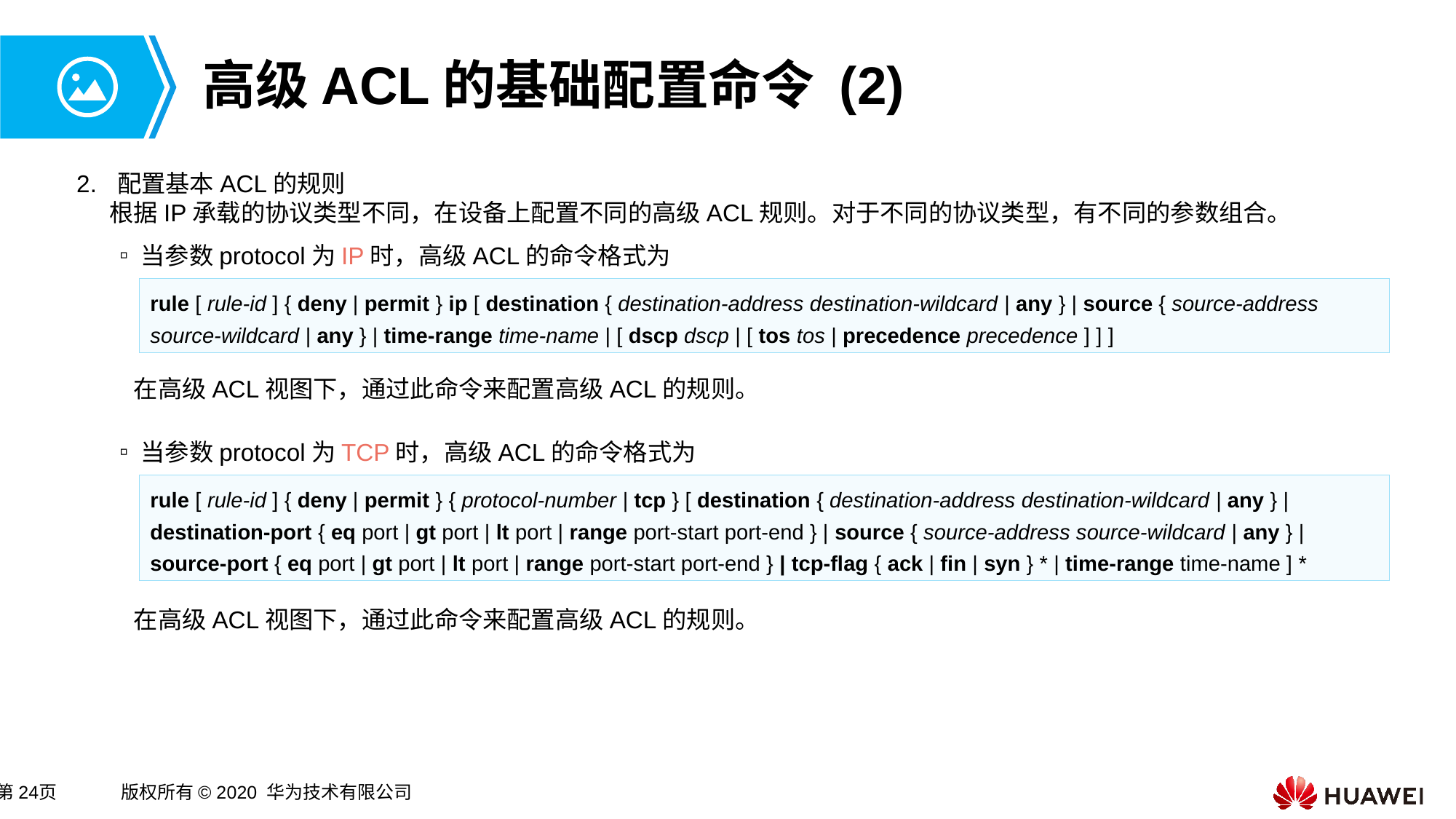

# 高级ACL的基础配置命令 (2)
配置基本ACL的规则
     根据IP承载的协议类型不同，在设备上配置不同的高级ACL规则。对于不同的协议类型，有不同的参数组合。
当参数protocol为IP时，高级ACL的命令格式为
rule [ rule-id ] { deny | permit } ip [ destination { destination-address destination-wildcard | any } | source { source-address source-wildcard | any } | time-range time-name | [ dscp dscp | [ tos tos | precedence precedence ] ] ]
在高级ACL视图下，通过此命令来配置高级ACL的规则。
当参数protocol为TCP时，高级ACL的命令格式为
rule [ rule-id ] { deny | permit } { protocol-number | tcp } [ destination { destination-address destination-wildcard | any } | destination-port { eq port | gt port | lt port | range port-start port-end } | source { source-address source-wildcard | any } | source-port { eq port | gt port | lt port | range port-start port-end } | tcp-flag { ack | fin | syn } * | time-range time-name ] *
在高级ACL视图下，通过此命令来配置高级ACL的规则。